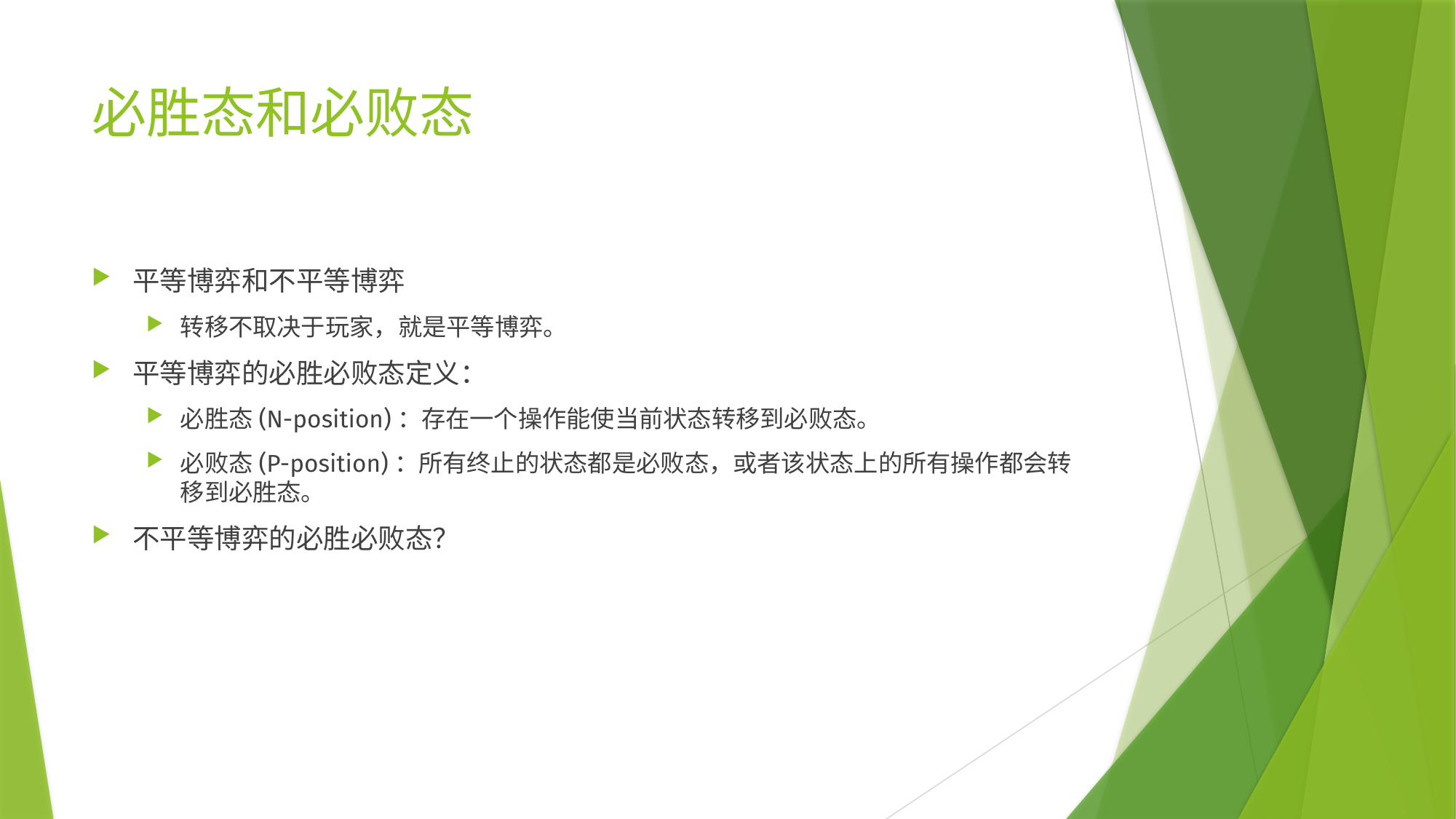

# 必胜态和必败态
平等博弈和不平等博弈
转移不取决于玩家，就是平等博弈。
平等博弈的必胜必败态定义：
必胜态(N-position)：存在一个操作能使当前状态转移到必败态。
必败态(P-position)：所有终止的状态都是必败态，或者该状态上的所有操作都会转移到必胜态。
不平等博弈的必胜必败态？